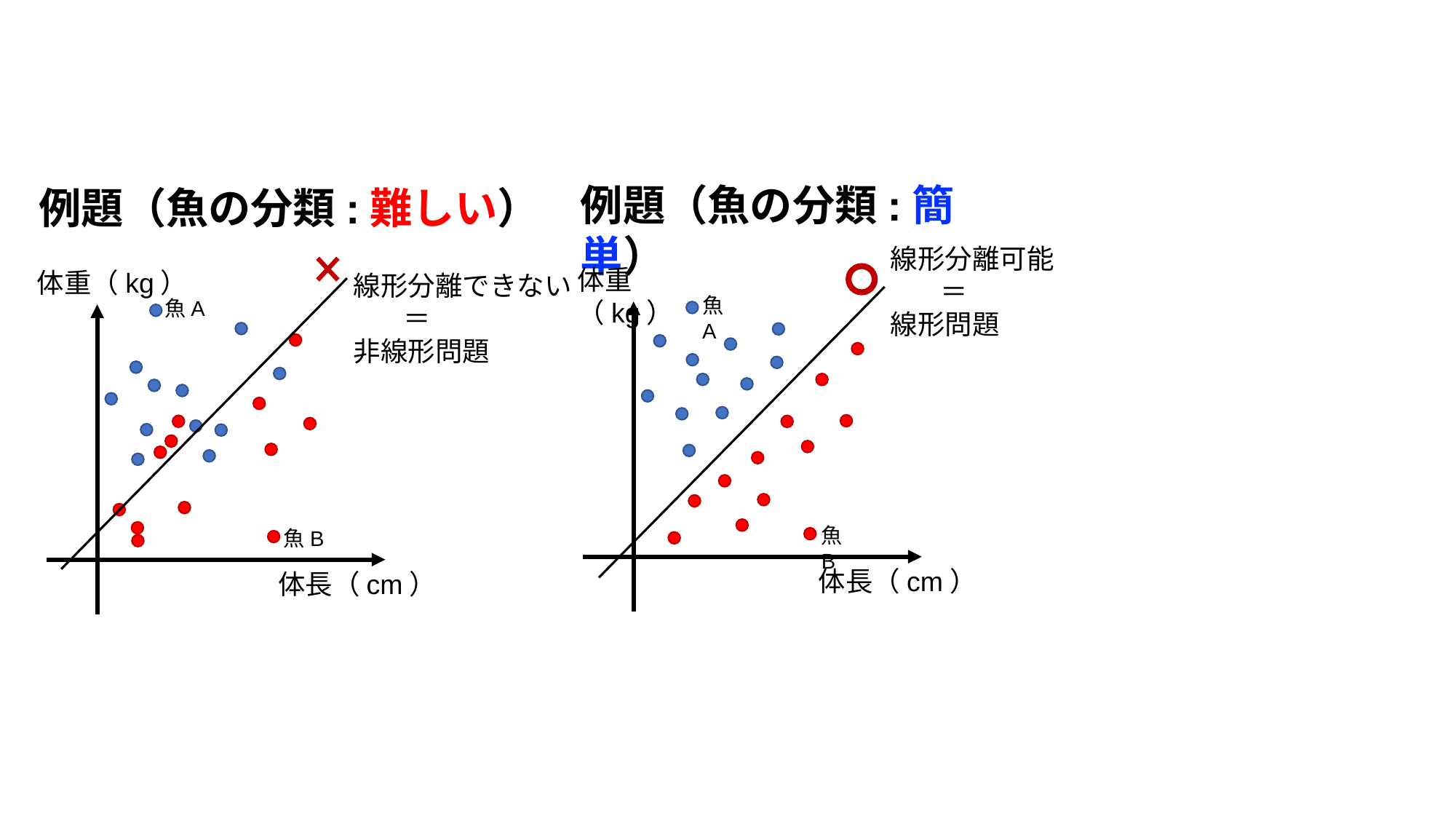

例題（魚の分類:簡単）
例題（魚の分類:難しい）
線形分離可能
       ＝
線形問題
体重（kg）
体重（kg）
線形分離できない
       ＝
非線形問題

魚A
魚A

魚B

魚B

体長（cm）
体長（cm）